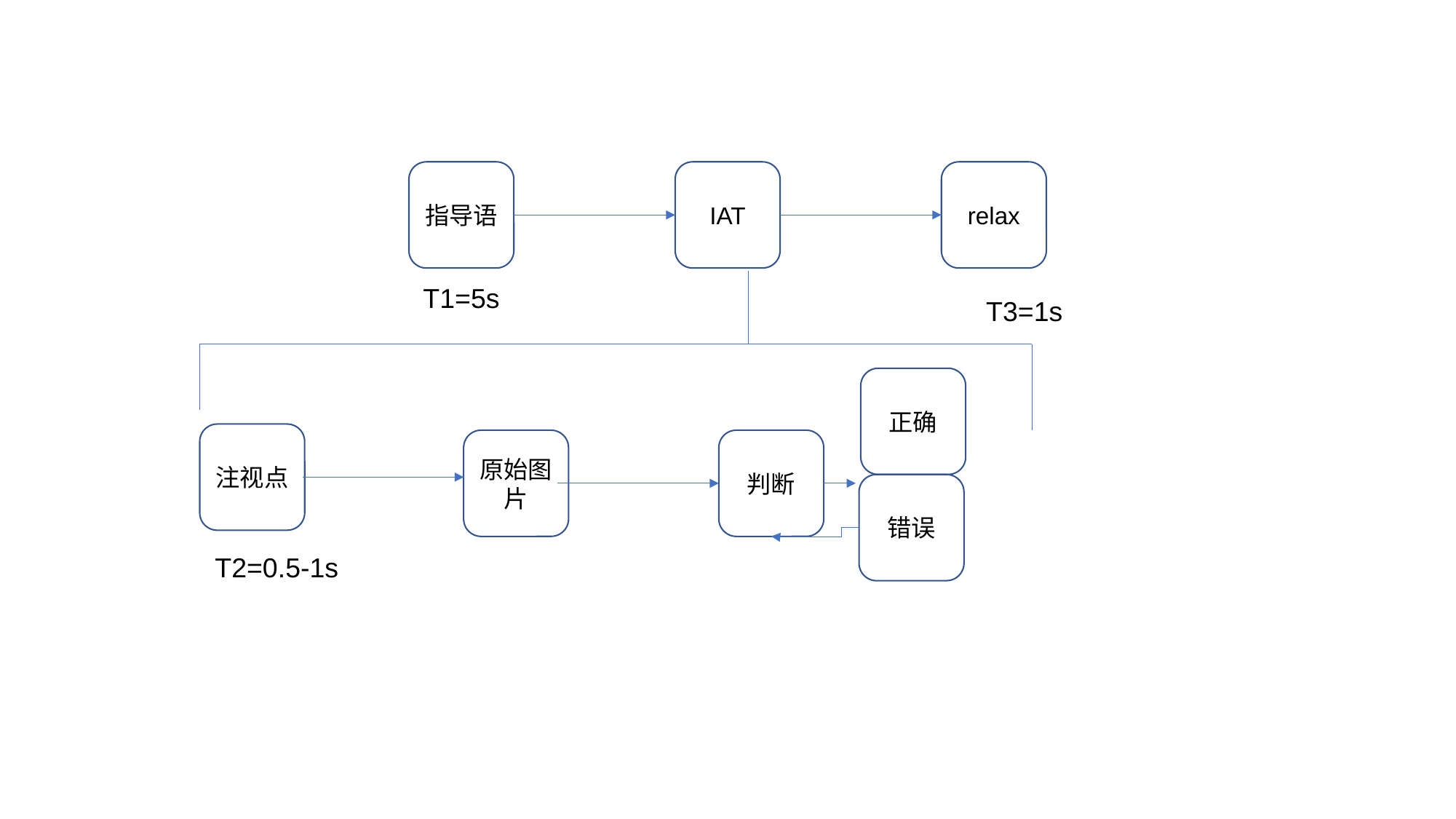

指导语
IAT
relax
T1=5s
T3=1s
正确
注视点
原始图片
判断
错误
T2=0.5-1s